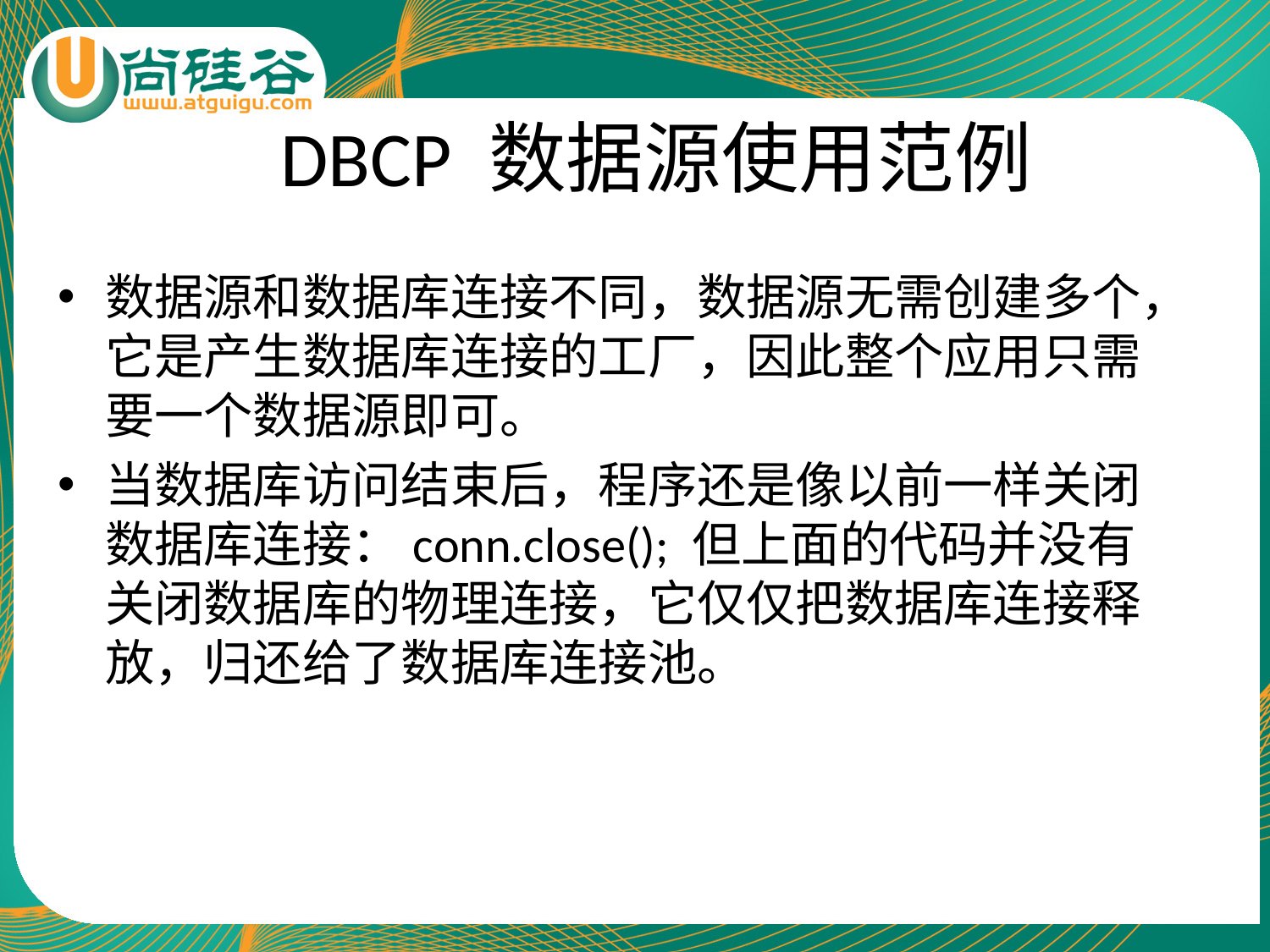

# DBCP 数据源使用范例
数据源和数据库连接不同，数据源无需创建多个，它是产生数据库连接的工厂，因此整个应用只需要一个数据源即可。
当数据库访问结束后，程序还是像以前一样关闭数据库连接：conn.close(); 但上面的代码并没有关闭数据库的物理连接，它仅仅把数据库连接释放，归还给了数据库连接池。